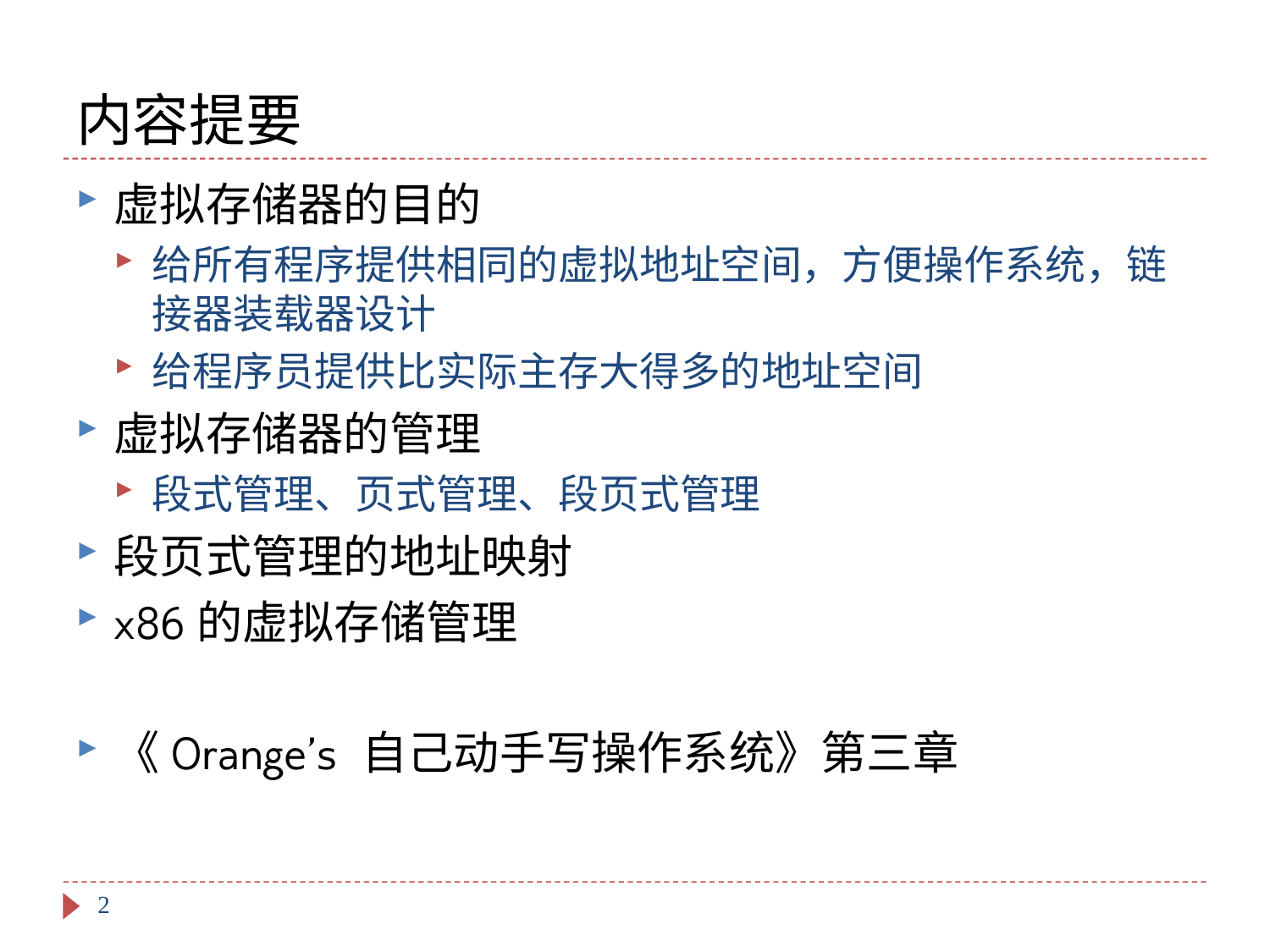

# 内容提要
虚拟存储器的目的
给所有程序提供相同的虚拟地址空间，方便操作系统，链接器装载器设计
给程序员提供比实际主存大得多的地址空间
虚拟存储器的管理
段式管理、页式管理、段页式管理
段页式管理的地址映射
x86的虚拟存储管理

《Orange’s 自己动手写操作系统》第三章

2